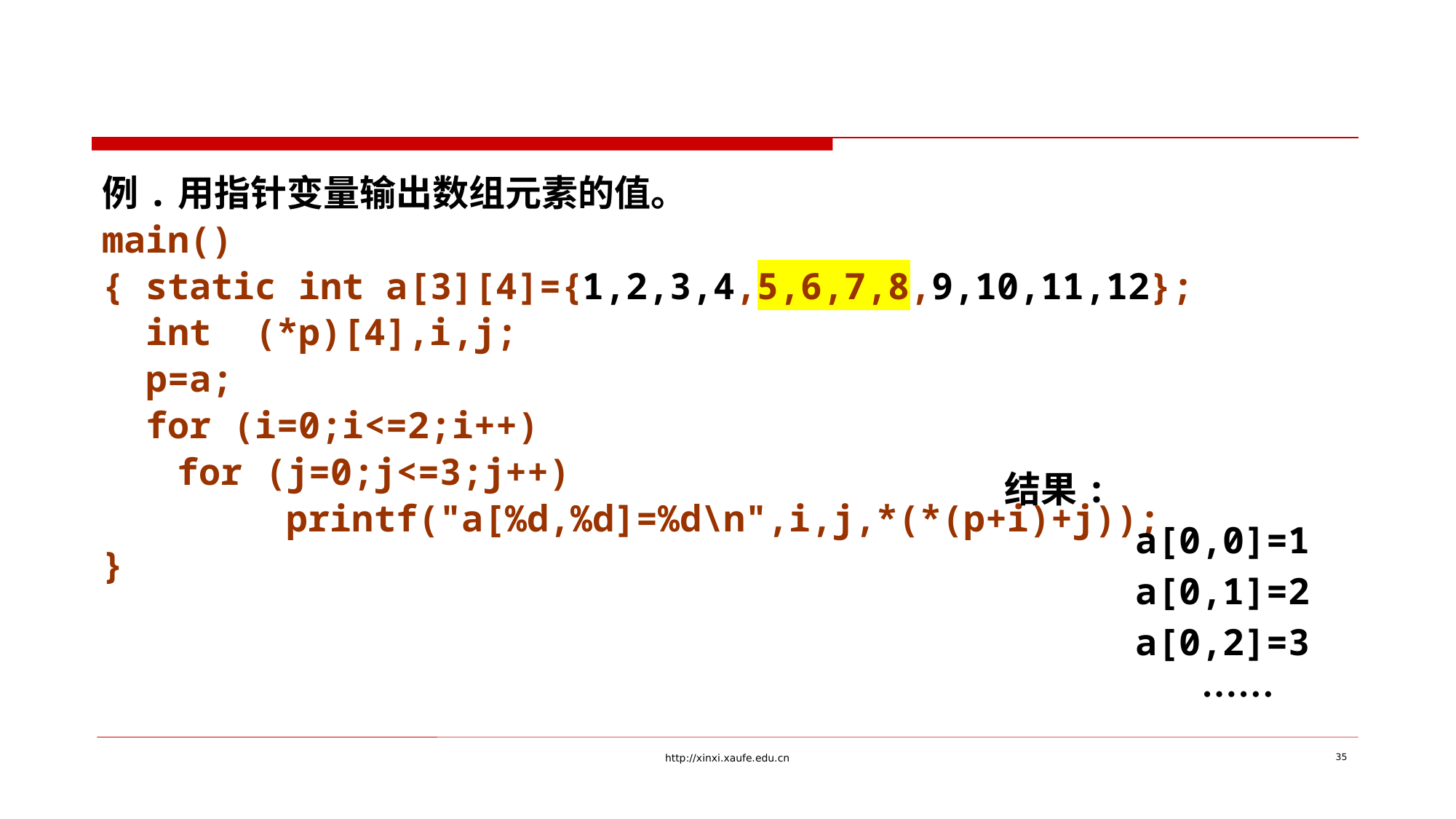

例.用指针变量输出数组元素的值。
main()
{ static int a[3][4]={1,2,3,4,5,6,7,8,9,10,11,12};
  int  (*p)[4],i,j;
  p=a;
  for (i=0;i<=2;i++)
	  for (j=0;j<=3;j++)
		  printf("a[%d,%d]=%d\n",i,j,*(*(p+i)+j));
}

结果:
      a[0,0]=1
      a[0,1]=2
      a[0,2]=3
         ······
http://xinxi.xaufe.edu.cn
35